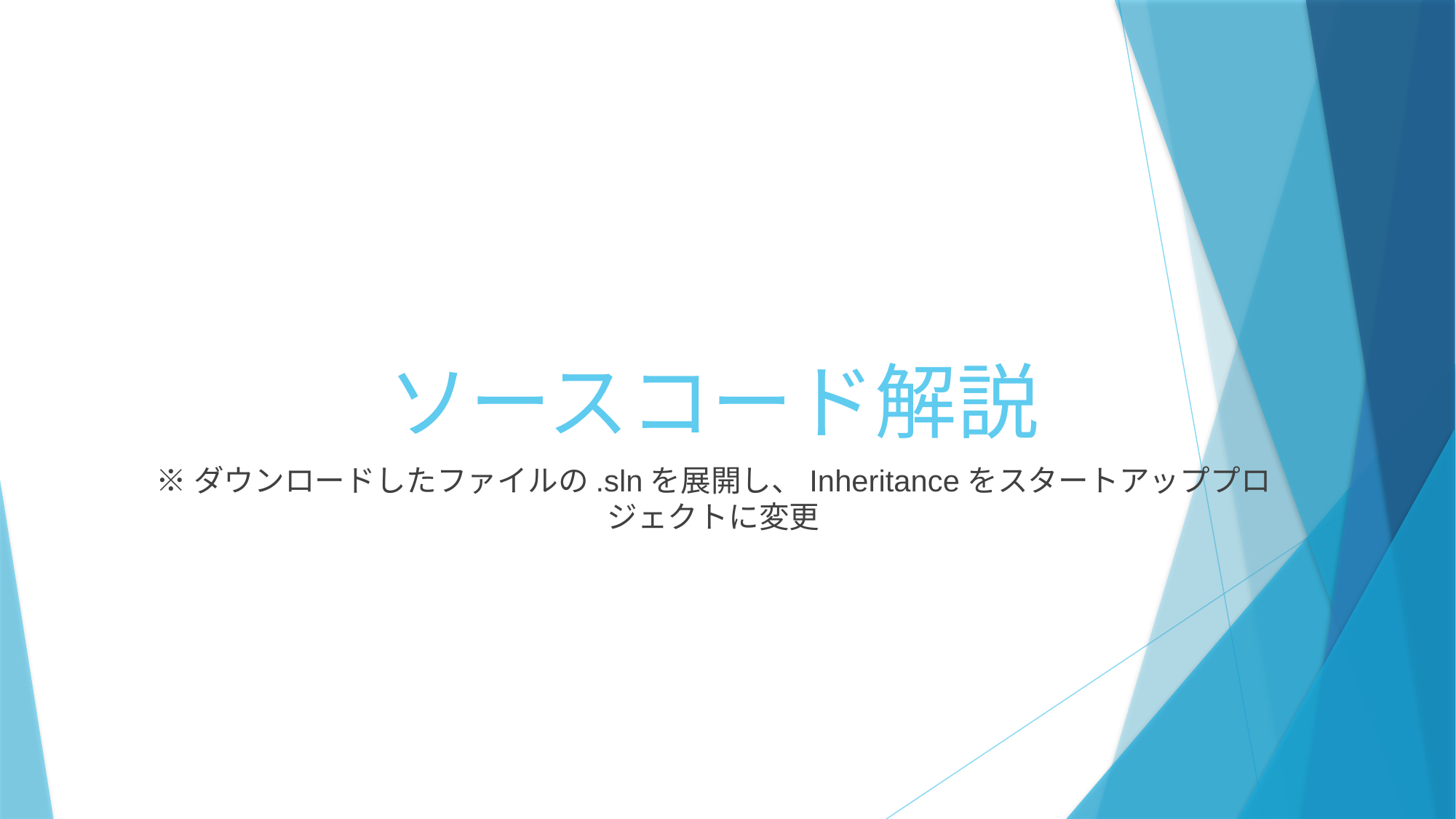

# ソースコード解説
※ダウンロードしたファイルの.slnを展開し、Inheritanceをスタートアッププロジェクトに変更